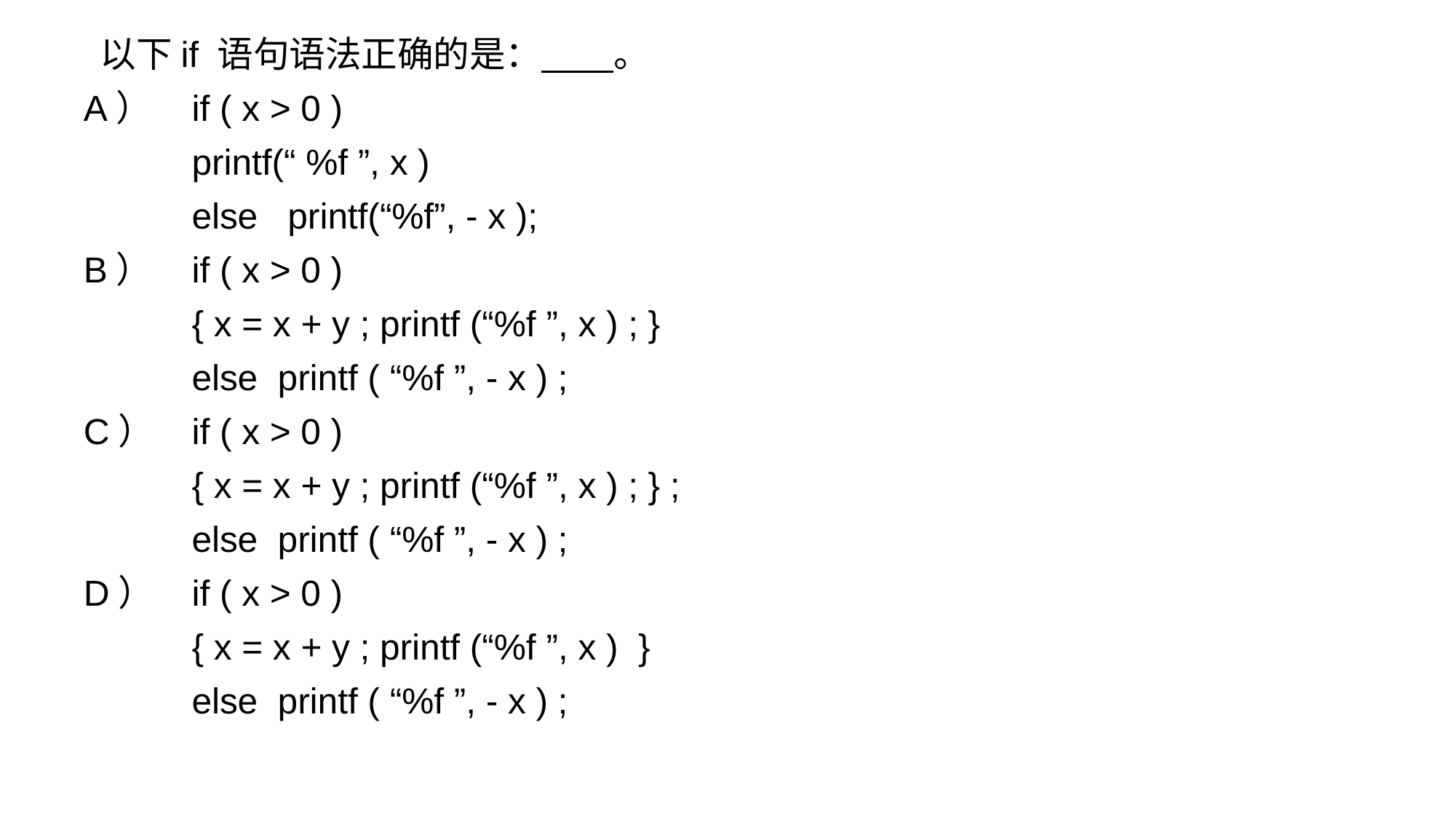

以下if 语句语法正确的是：         。
A）	if ( x > 0 )
		printf(“ %f ”, x )
	else   printf(“%f”, - x );
B）	if ( x > 0 )
		{ x = x + y ; printf (“%f ”, x ) ; }
	else  printf ( “%f ”, - x ) ;
C）	if ( x > 0 )
	{ x = x + y ; printf (“%f ”, x ) ; } ;
	else  printf ( “%f ”, - x ) ;
D）	if ( x > 0 )
		{ x = x + y ; printf (“%f ”, x )  }
	else  printf ( “%f ”, - x ) ;